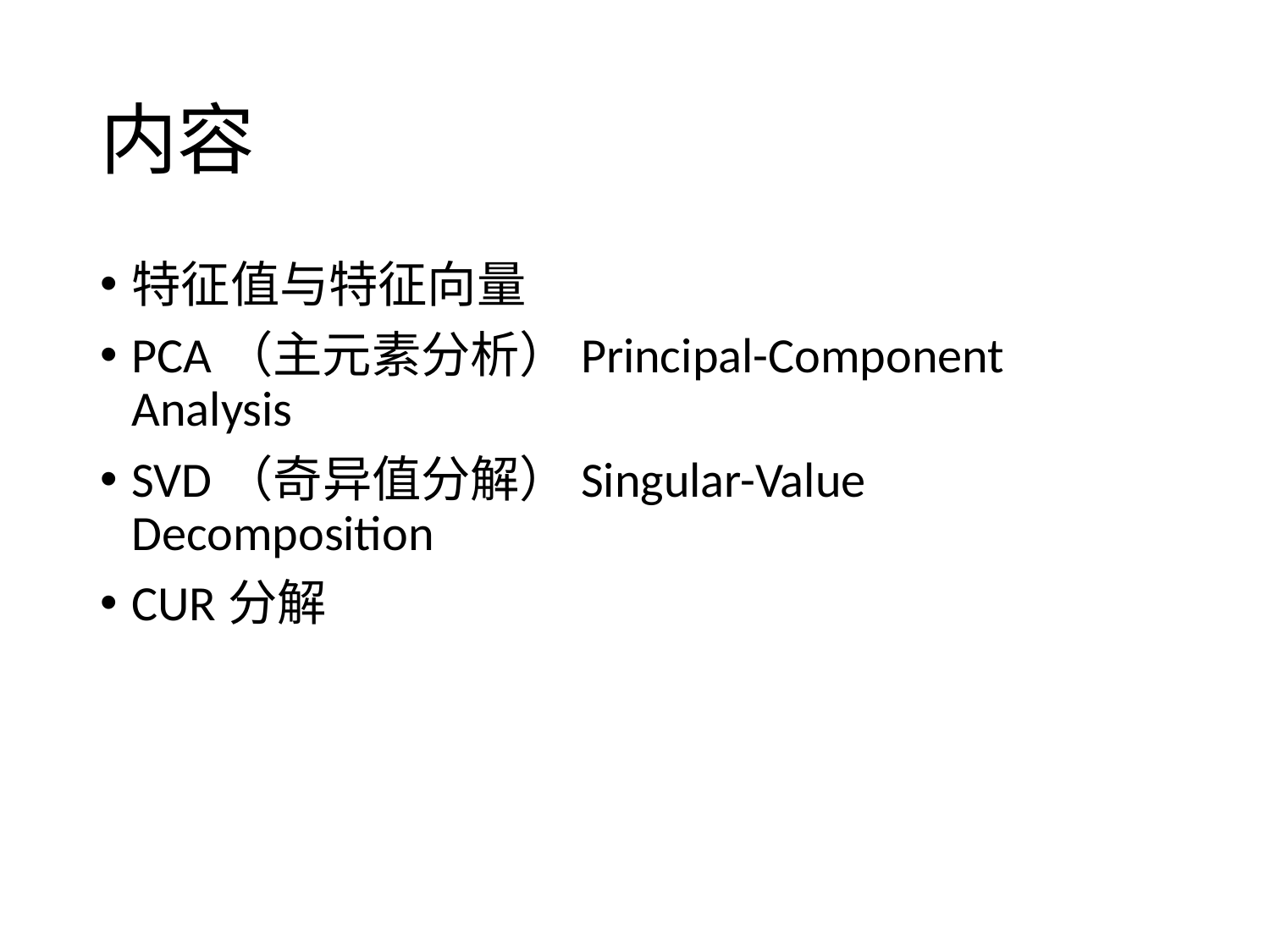

# 内容
特征值与特征向量
PCA（主元素分析）Principal-Component Analysis
SVD（奇异值分解）Singular-Value Decomposition
CUR分解